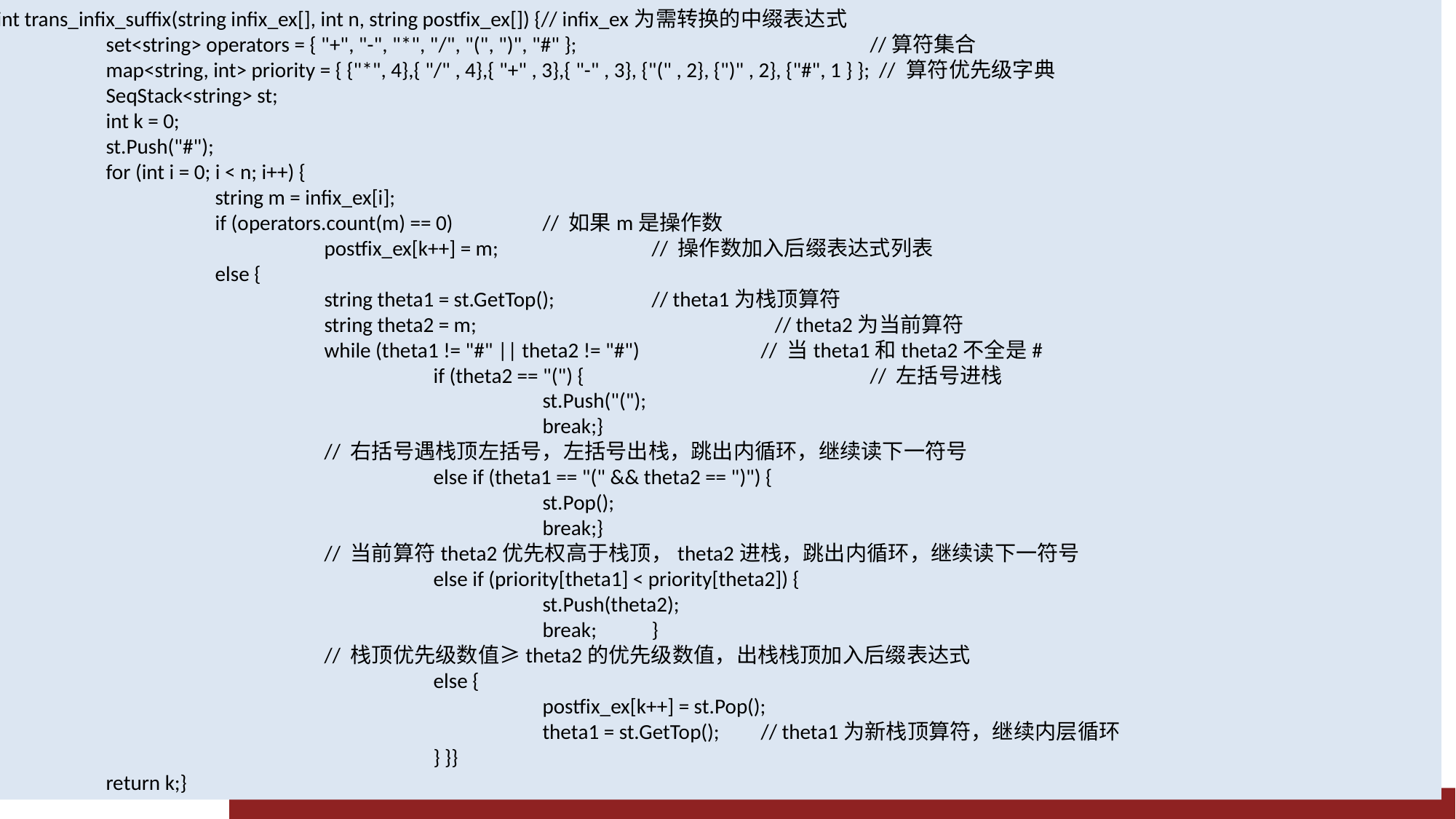

int trans_infix_suffix(string infix_ex[], int n, string postfix_ex[]) {// infix_ex为需转换的中缀表达式
	set<string> operators = { "+", "-", "*", "/", "(", ")", "#" };			//算符集合
	map<string, int> priority = { {"*", 4},{ "/" , 4},{ "+" , 3},{ "-" , 3}, {"(" , 2}, {")" , 2}, {"#", 1 } };  // 算符优先级字典
	SeqStack<string> st;
	int k = 0;
	st.Push("#");
	for (int i = 0; i < n; i++) {
		string m = infix_ex[i];
		if (operators.count(m) == 0)	// 如果m是操作数
			postfix_ex[k++] = m;		// 操作数加入后缀表达式列表
		else {
			string theta1 = st.GetTop();	// theta1为栈顶算符
			string theta2 = m;			   // theta2为当前算符
			while (theta1 != "#" || theta2 != "#")		// 当theta1和theta2不全是#
				if (theta2 == "(") {			// 左括号进栈
					st.Push("(");
					break;}
			// 右括号遇栈顶左括号，左括号出栈，跳出内循环，继续读下一符号
				else if (theta1 == "(" && theta2 == ")") {
					st.Pop();
					break;}
			// 当前算符theta2优先权高于栈顶，theta2进栈，跳出内循环，继续读下一符号
				else if (priority[theta1] < priority[theta2]) {
					st.Push(theta2);
					break;	}
			// 栈顶优先级数值≥theta2的优先级数值，出栈栈顶加入后缀表达式
				else {
					postfix_ex[k++] = st.Pop();
					theta1 = st.GetTop();	// theta1为新栈顶算符，继续内层循环
				} }}
	return k;}